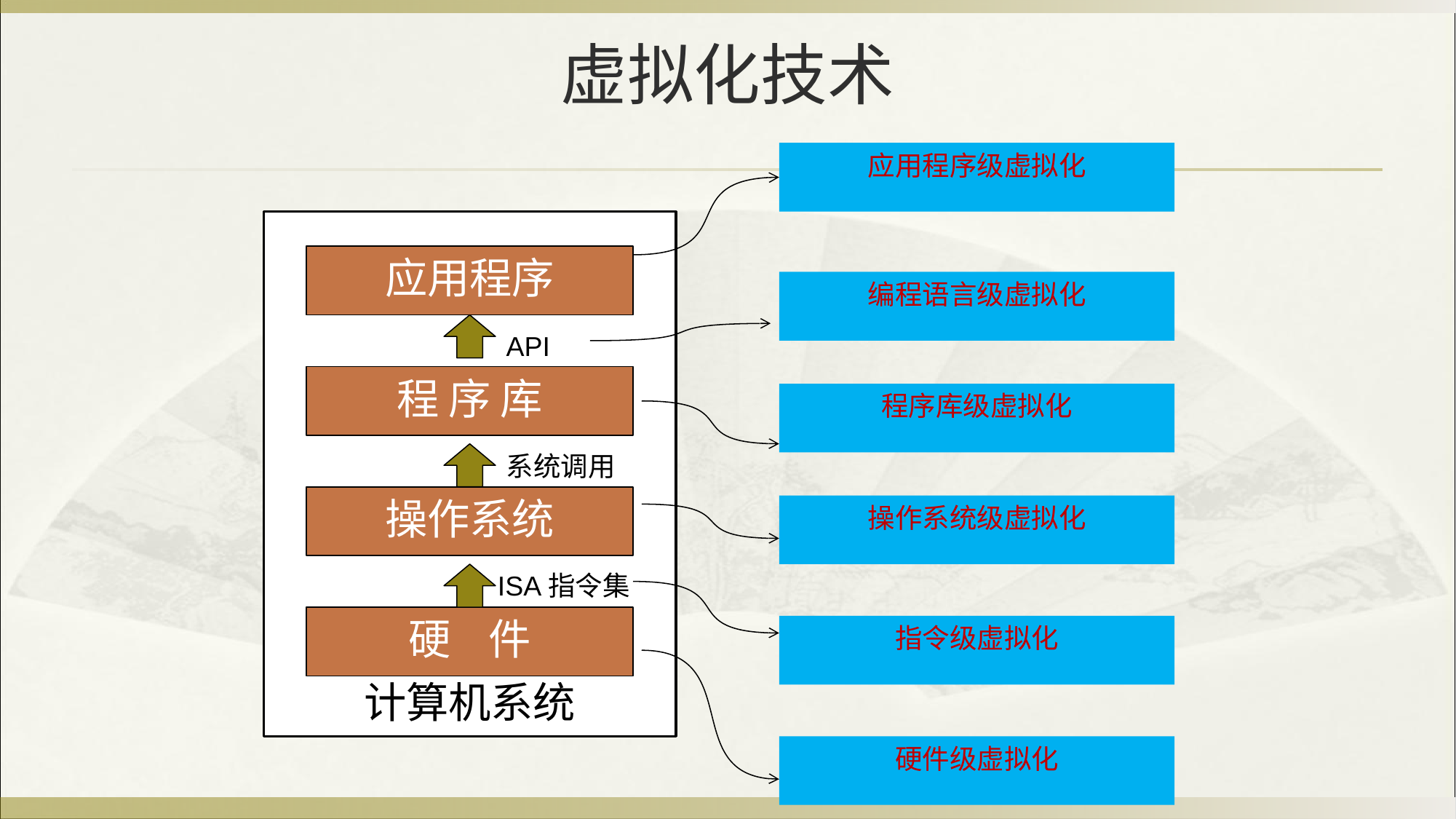

# 虚拟化技术
应用程序级虚拟化

计算机系统
应用程序
编程语言级虚拟化

API
程 序 库
程序库级虚拟化

系统调用
操作系统
操作系统级虚拟化
ISA指令集

硬    件
指令级虚拟化
硬件级虚拟化